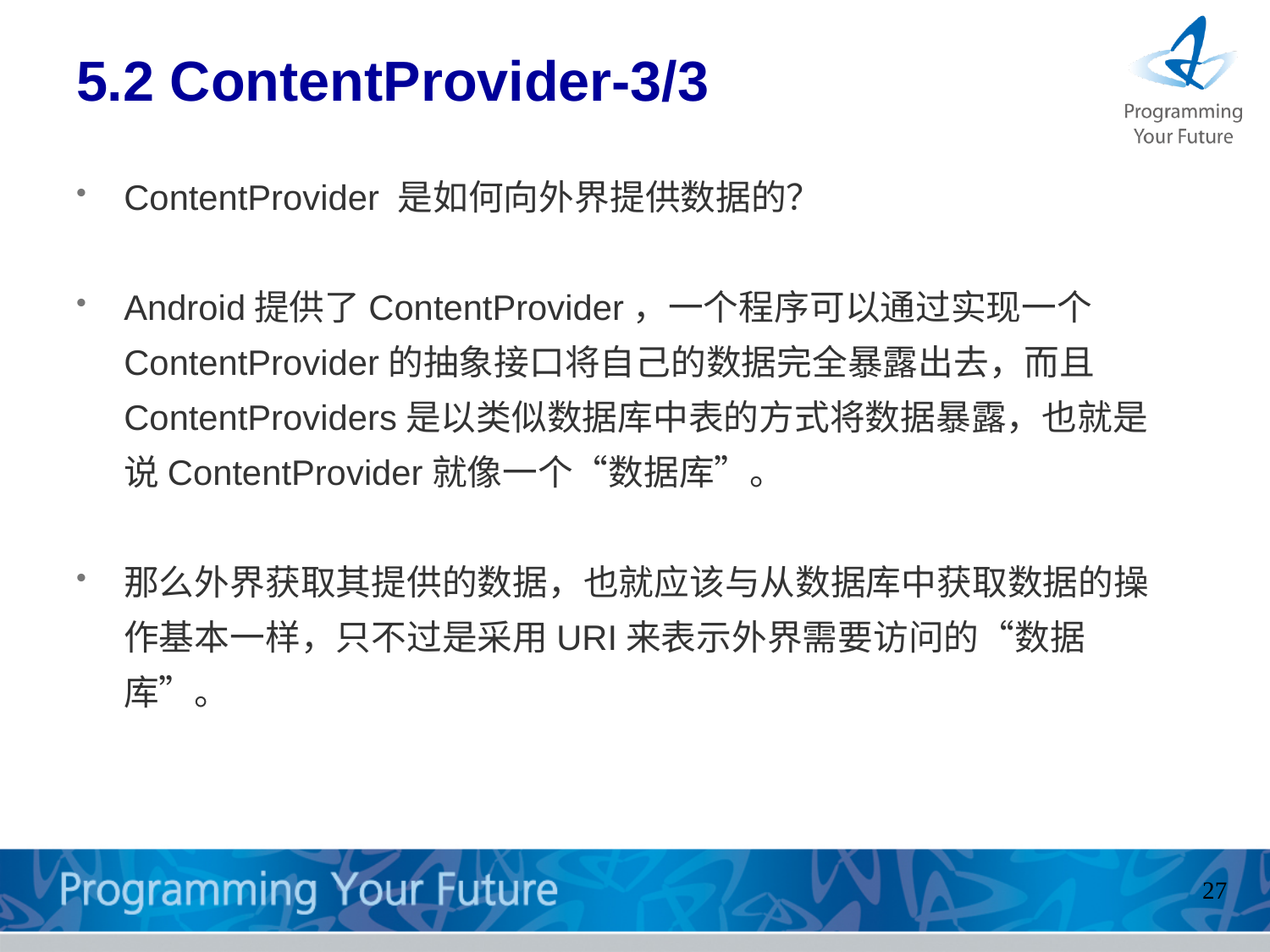

5.2 ContentProvider-3/3
ContentProvider 是如何向外界提供数据的？

Android提供了ContentProvider，一个程序可以通过实现一个ContentProvider的抽象接口将自己的数据完全暴露出去，而且ContentProviders是以类似数据库中表的方式将数据暴露，也就是说ContentProvider就像一个“数据库”。

那么外界获取其提供的数据，也就应该与从数据库中获取数据的操作基本一样，只不过是采用URI来表示外界需要访问的“数据库”。